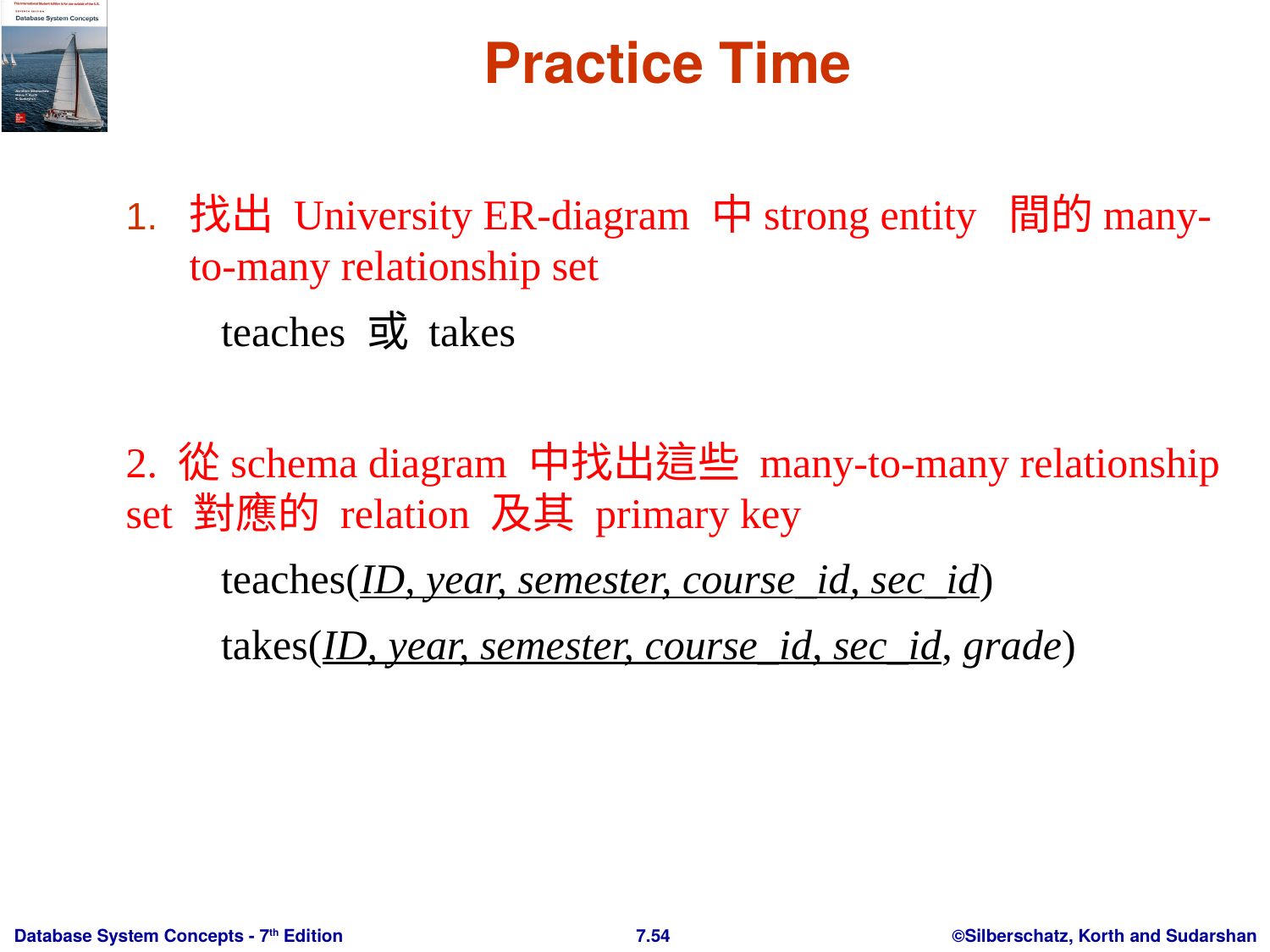

# Practice Time
找出 University ER-diagram 中strong entity  間的many-to-many relationship set
         teaches 或 takes

2. 從schema diagram 中找出這些 many-to-many relationship set 對應的 relation 及其 primary key
         teaches(ID, year, semester, course_id, sec_id)
         takes(ID, year, semester, course_id, sec_id, grade)